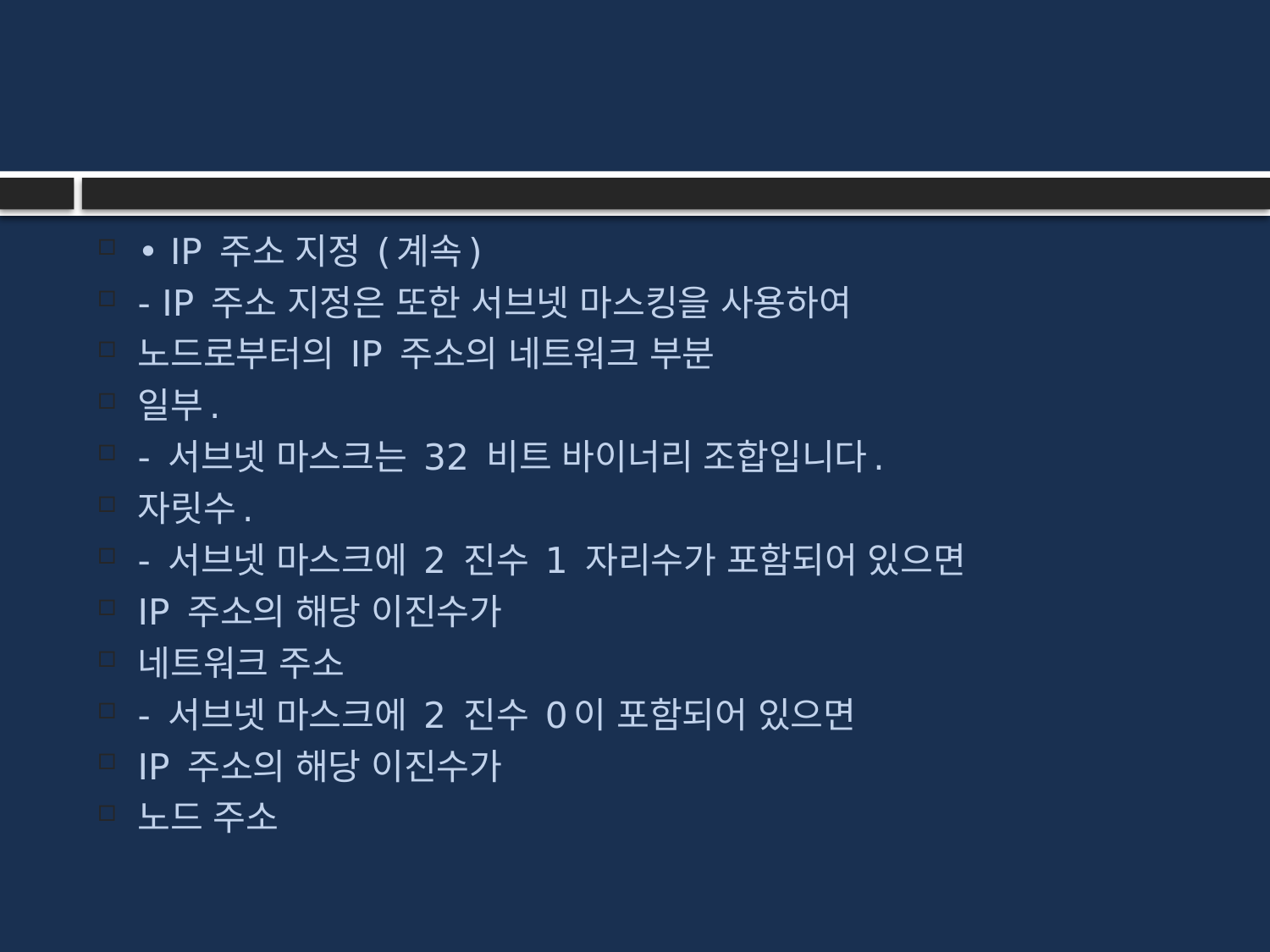

#
• IP 주소 지정 (계속)
- IP 주소 지정은 또한 서브넷 마스킹을 사용하여
노드로부터의 IP 주소의 네트워크 부분
일부.
- 서브넷 마스크는 32 비트 바이너리 조합입니다.
자릿수.
- 서브넷 마스크에 2 진수 1 자리수가 포함되어 있으면
IP 주소의 해당 이진수가
네트워크 주소
- 서브넷 마스크에 2 진수 0이 포함되어 있으면
IP 주소의 해당 이진수가
노드 주소